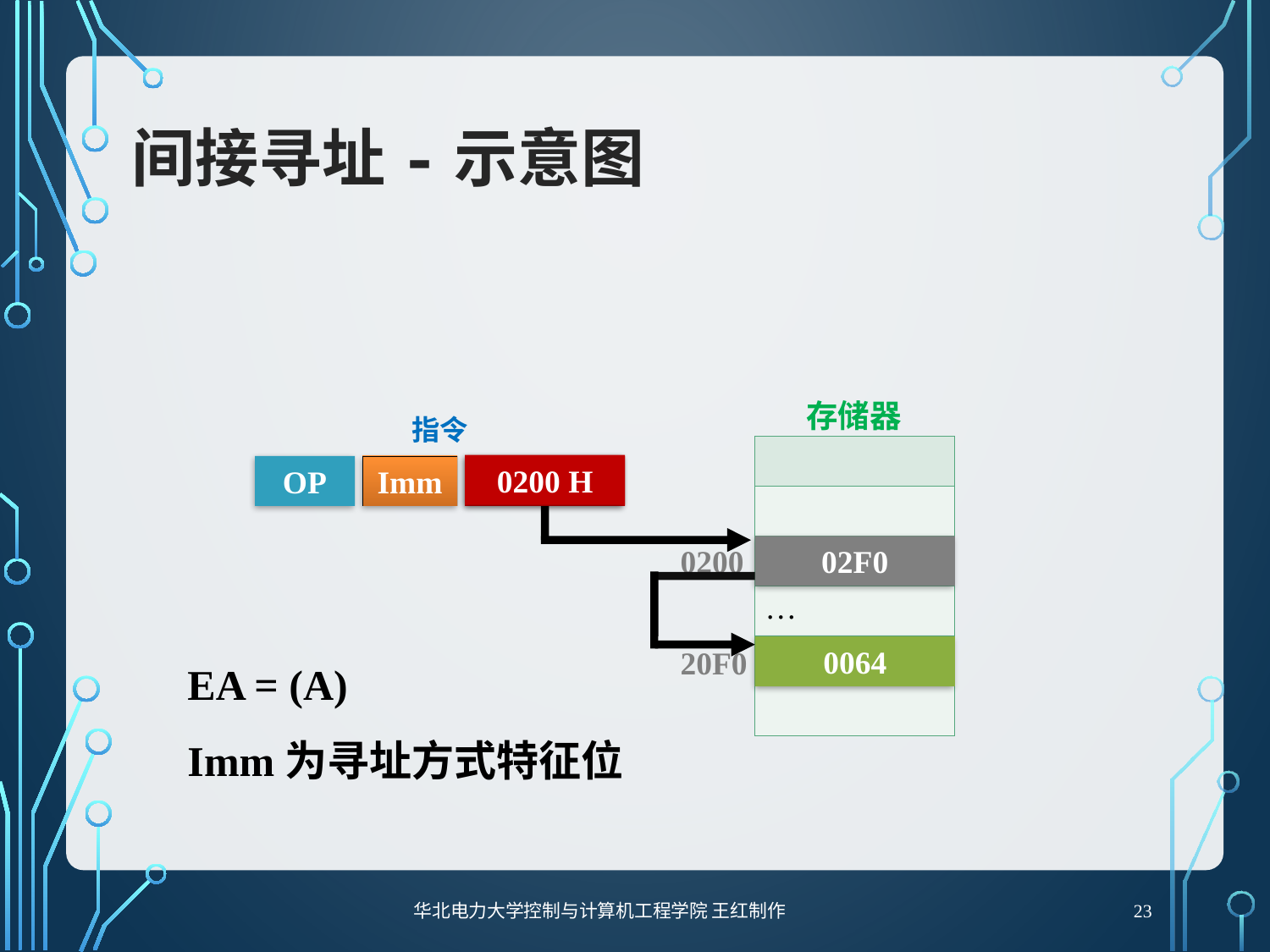

# 间接寻址-示意图
| 存储器 |
| --- |
|  |
|  |
|  |
| … |
|  |
|  |
指令
OP
地址A
Imm
0200 H

0200
02F0

EA = (A)
Imm为寻址方式特征位
0064
20F0

23
华北电力大学控制与计算机工程学院 王红制作